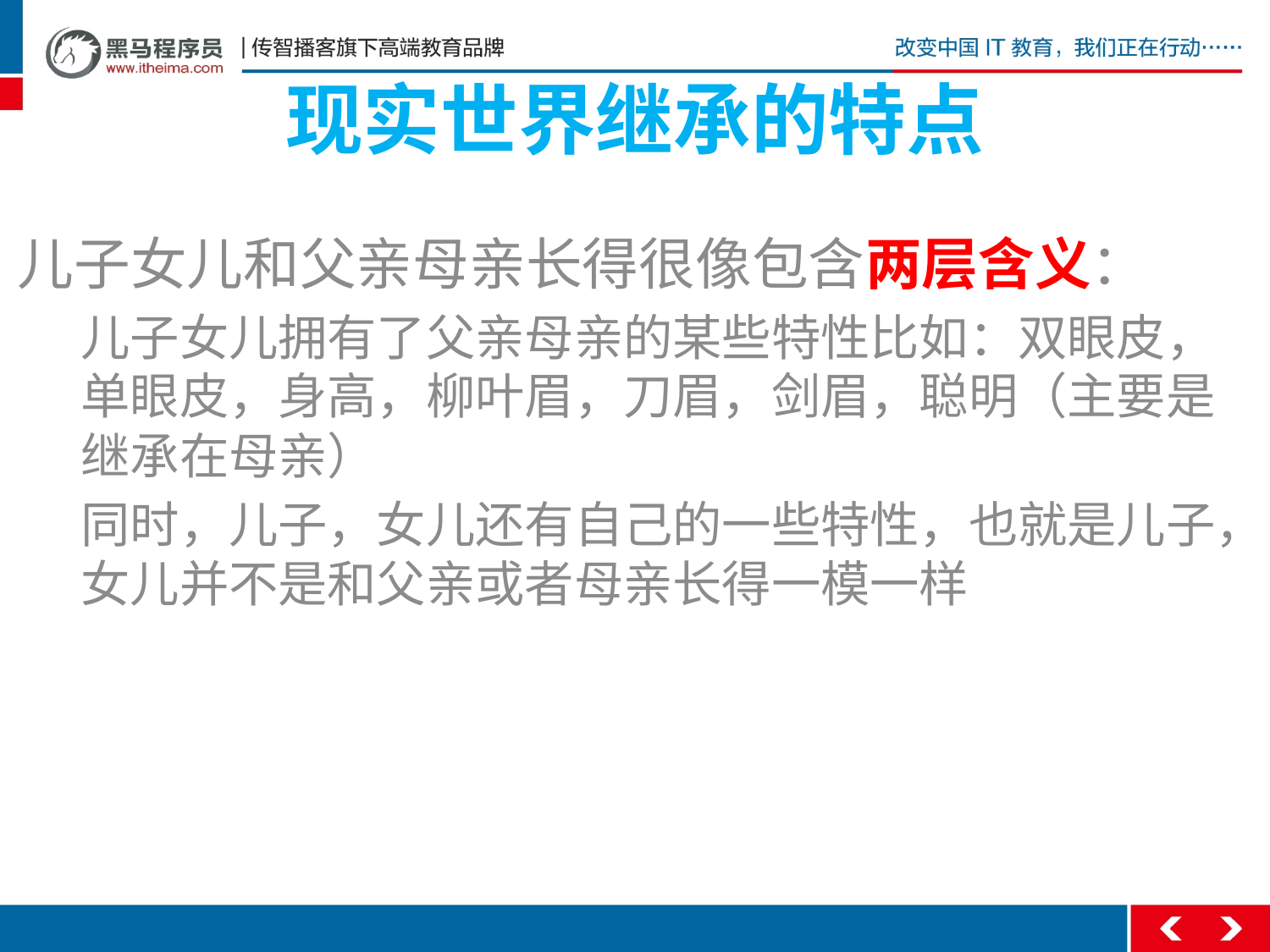

# 现实世界继承的特点
儿子女儿和父亲母亲长得很像包含两层含义：
儿子女儿拥有了父亲母亲的某些特性比如：双眼皮，单眼皮，身高，柳叶眉，刀眉，剑眉，聪明（主要是继承在母亲）
同时，儿子，女儿还有自己的一些特性，也就是儿子，女儿并不是和父亲或者母亲长得一模一样